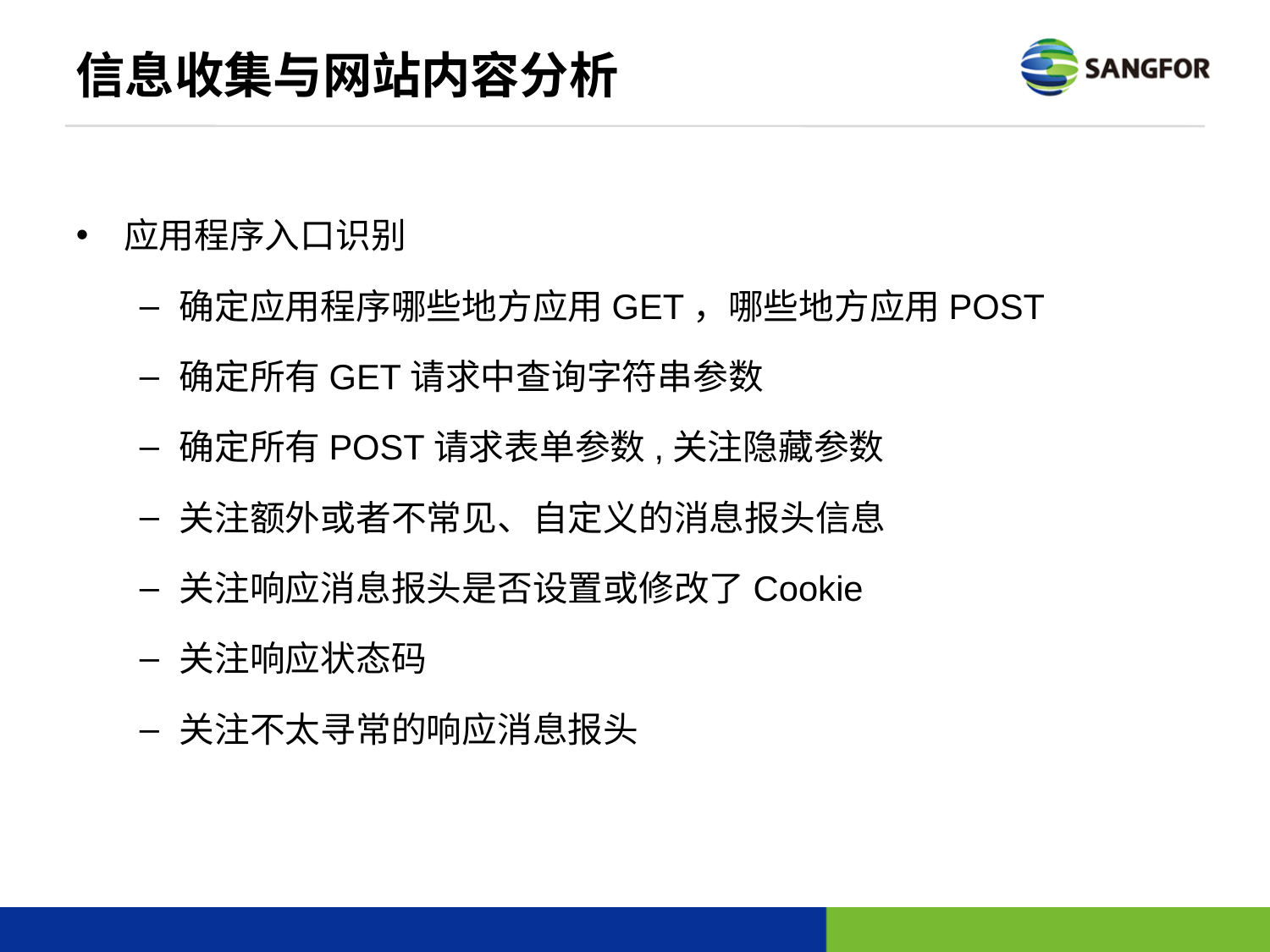

# 信息收集与网站内容分析
应用程序入口识别
确定应用程序哪些地方应用GET，哪些地方应用POST
确定所有GET请求中查询字符串参数
确定所有POST请求表单参数,关注隐藏参数
关注额外或者不常见、自定义的消息报头信息
关注响应消息报头是否设置或修改了Cookie
关注响应状态码
关注不太寻常的响应消息报头